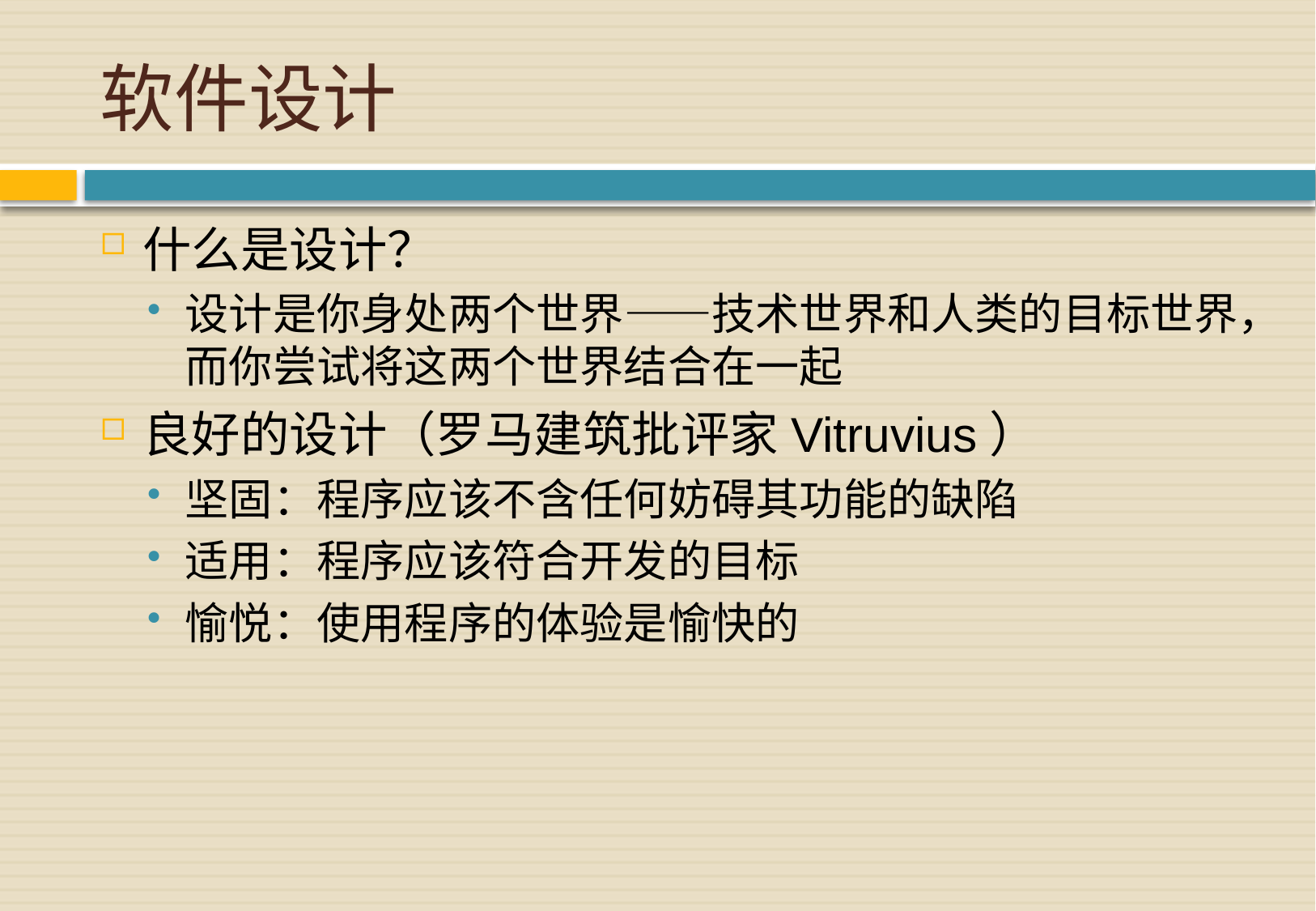

# 软件设计
什么是设计？
设计是你身处两个世界——技术世界和人类的目标世界，而你尝试将这两个世界结合在一起
良好的设计（罗马建筑批评家Vitruvius）
坚固：程序应该不含任何妨碍其功能的缺陷
适用：程序应该符合开发的目标
愉悦：使用程序的体验是愉快的